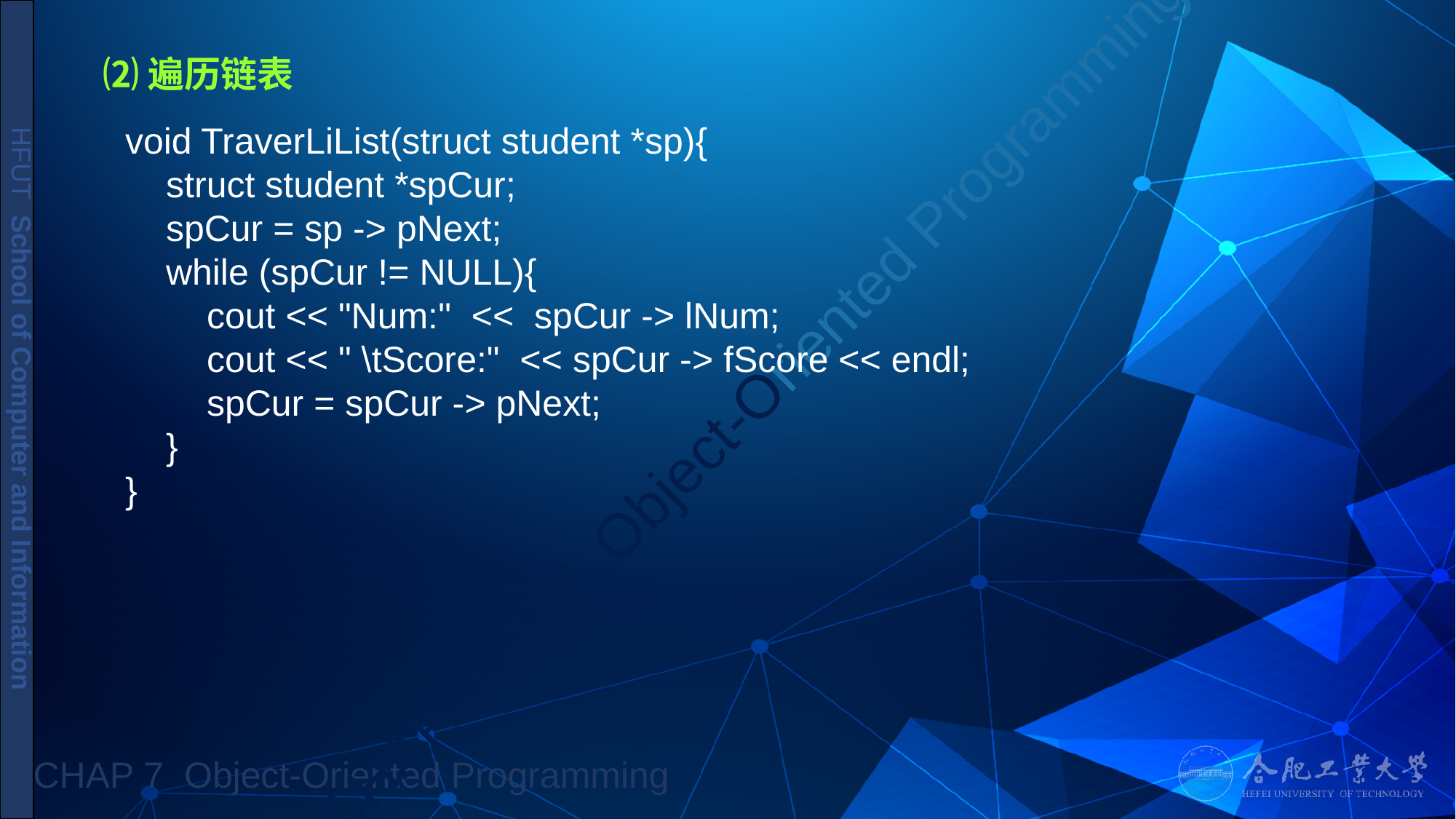

# ⑵遍历链表
void TraverLiList(struct student *sp){
    struct student *spCur;
    spCur = sp -> pNext;
    while (spCur != NULL){
        cout << "Num:"  <<  spCur -> lNum;
        cout << " \tScore:"  << spCur -> fScore << endl;
        spCur = spCur -> pNext;
    }
}